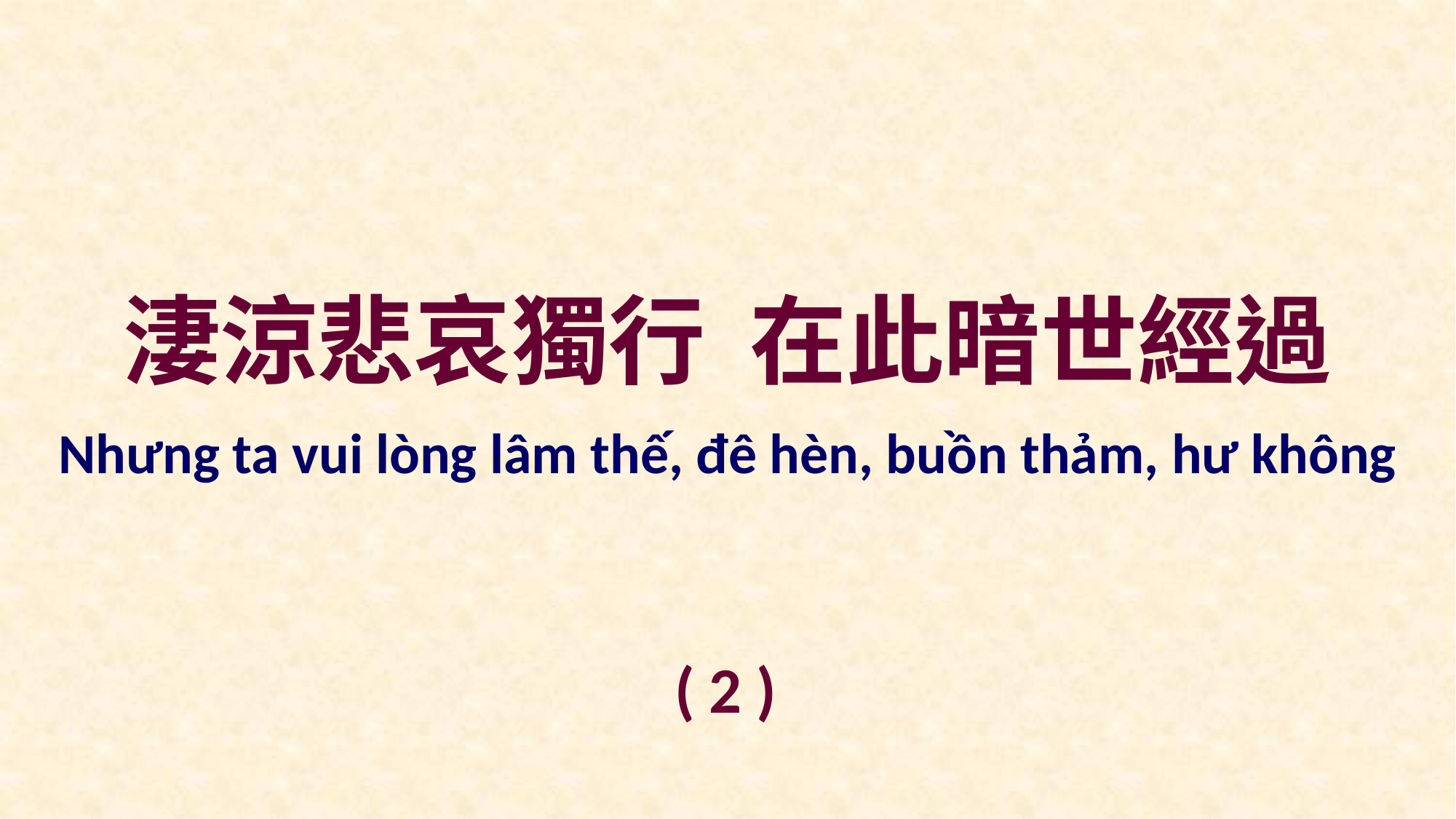

淒涼悲哀獨行  在此暗世經過
Nhưng ta vui lòng lâm thế, đê hèn, buồn thảm, hư không
( 2 )